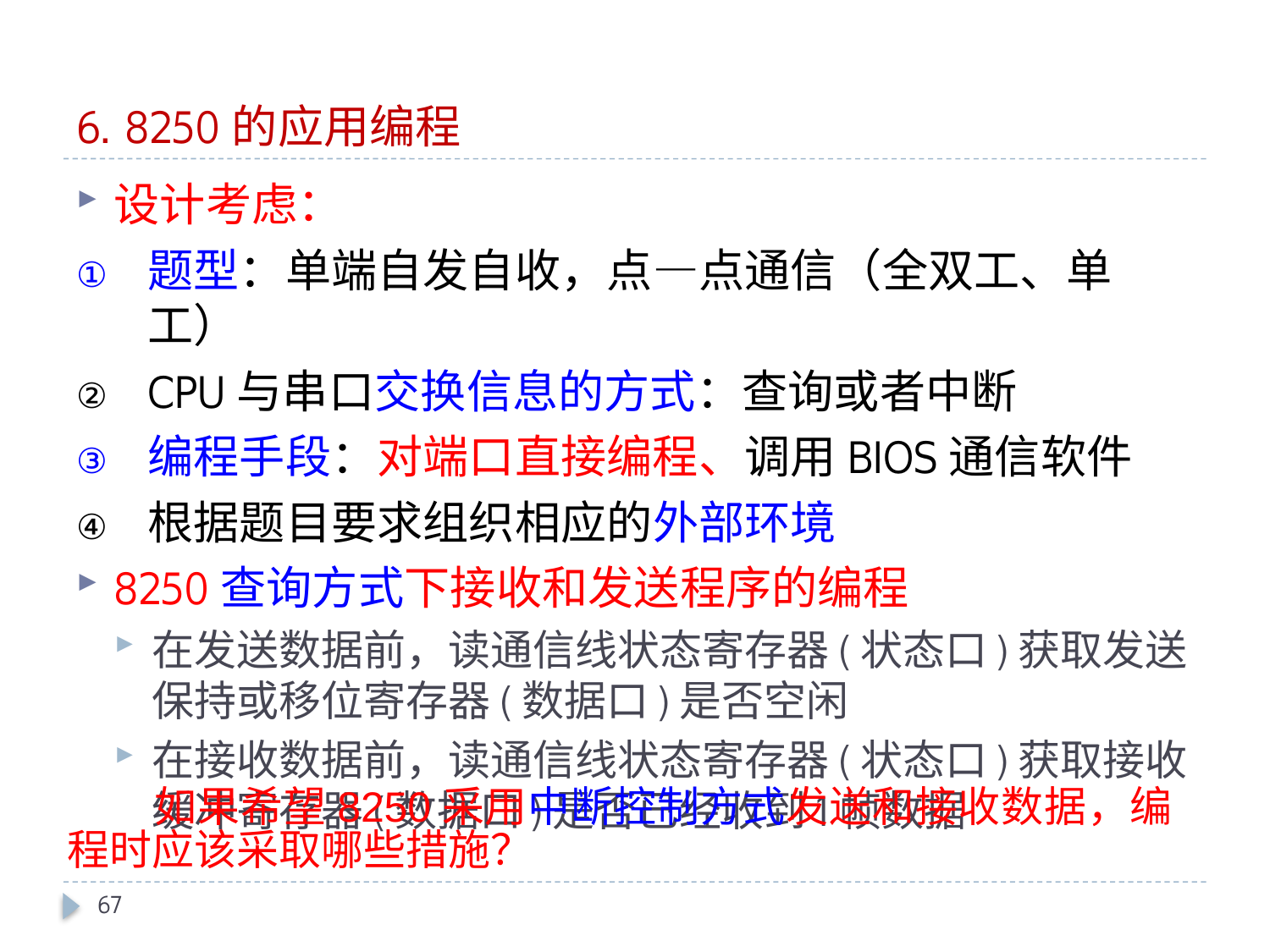

# 6. 8250的应用编程
设计考虑：
题型：单端自发自收，点—点通信（全双工、单工）
CPU与串口交换信息的方式：查询或者中断
编程手段：对端口直接编程、调用BIOS通信软件
根据题目要求组织相应的外部环境
8250查询方式下接收和发送程序的编程
在发送数据前，读通信线状态寄存器(状态口)获取发送保持或移位寄存器(数据口)是否空闲
在接收数据前，读通信线状态寄存器(状态口)获取接收缓冲寄存器(数据口)是否已经收到1帧数据
如果希望8250采用中断控制方式发送和接收数据，编程时应该采取哪些措施？
67